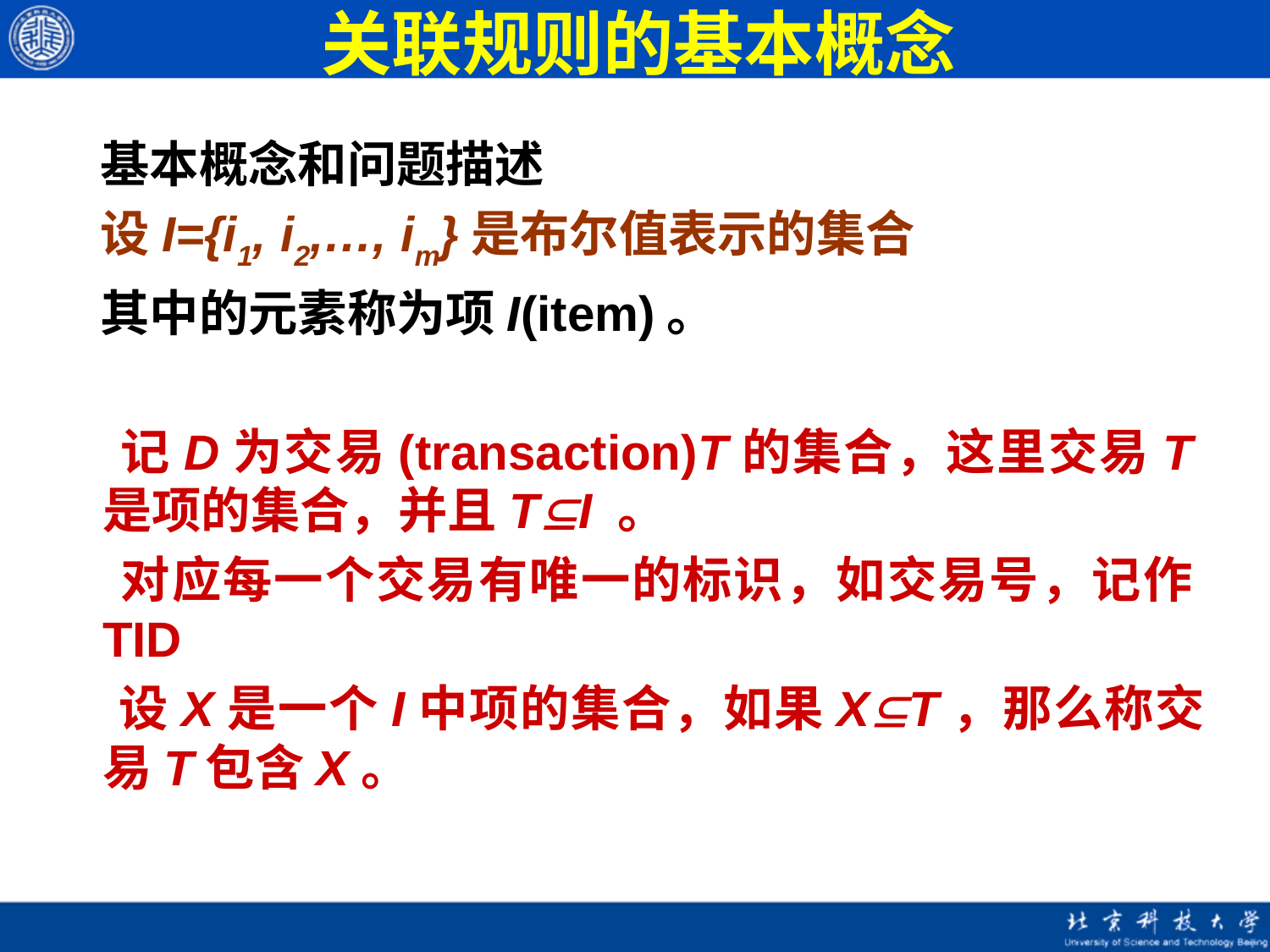

# 关联规则的基本概念
   基本概念和问题描述
   设I={i1, i2,…, im}是布尔值表示的集合
   其中的元素称为项I(item)。

    记D为交易(transaction)T的集合，这里交易T是项的集合，并且T⊆I 。
    对应每一个交易有唯一的标识，如交易号，记作TID
    设X是一个I中项的集合，如果X⊆T，那么称交易T包含X。